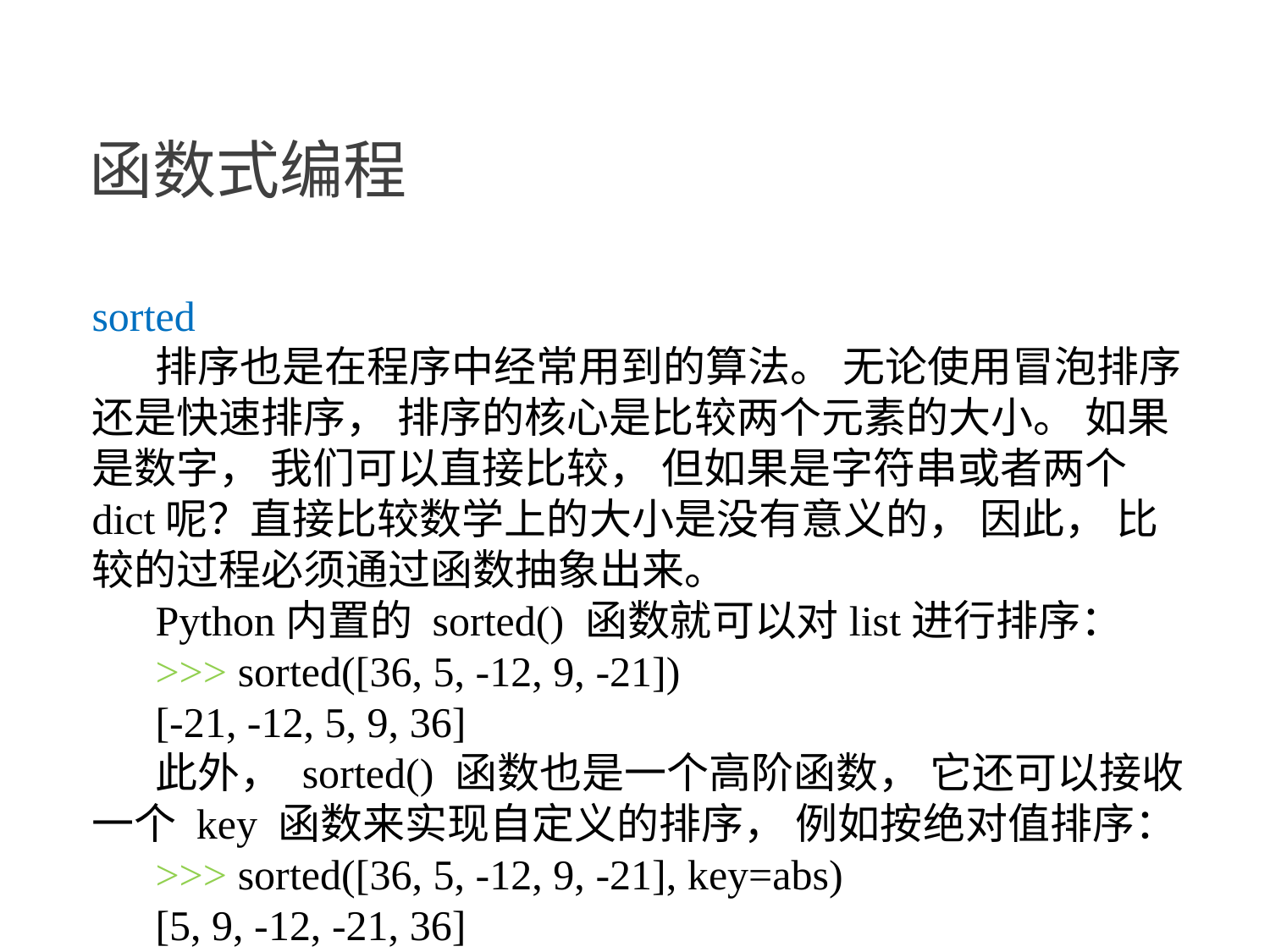

函数式编程
sorted
排序也是在程序中经常用到的算法。 无论使用冒泡排序还是快速排序， 排序的核心是比较两个元素的大小。 如果是数字， 我们可以直接比较， 但如果是字符串或者两个dict呢？直接比较数学上的大小是没有意义的， 因此， 比较的过程必须通过函数抽象出来。
Python内置的 sorted() 函数就可以对list进行排序：
>>> sorted([36, 5, -12, 9, -21])
[-21, -12, 5, 9, 36]
此外， sorted() 函数也是一个高阶函数， 它还可以接收一个 key 函数来实现自定义的排序， 例如按绝对值排序：
>>> sorted([36, 5, -12, 9, -21], key=abs)
[5, 9, -12, -21, 36]